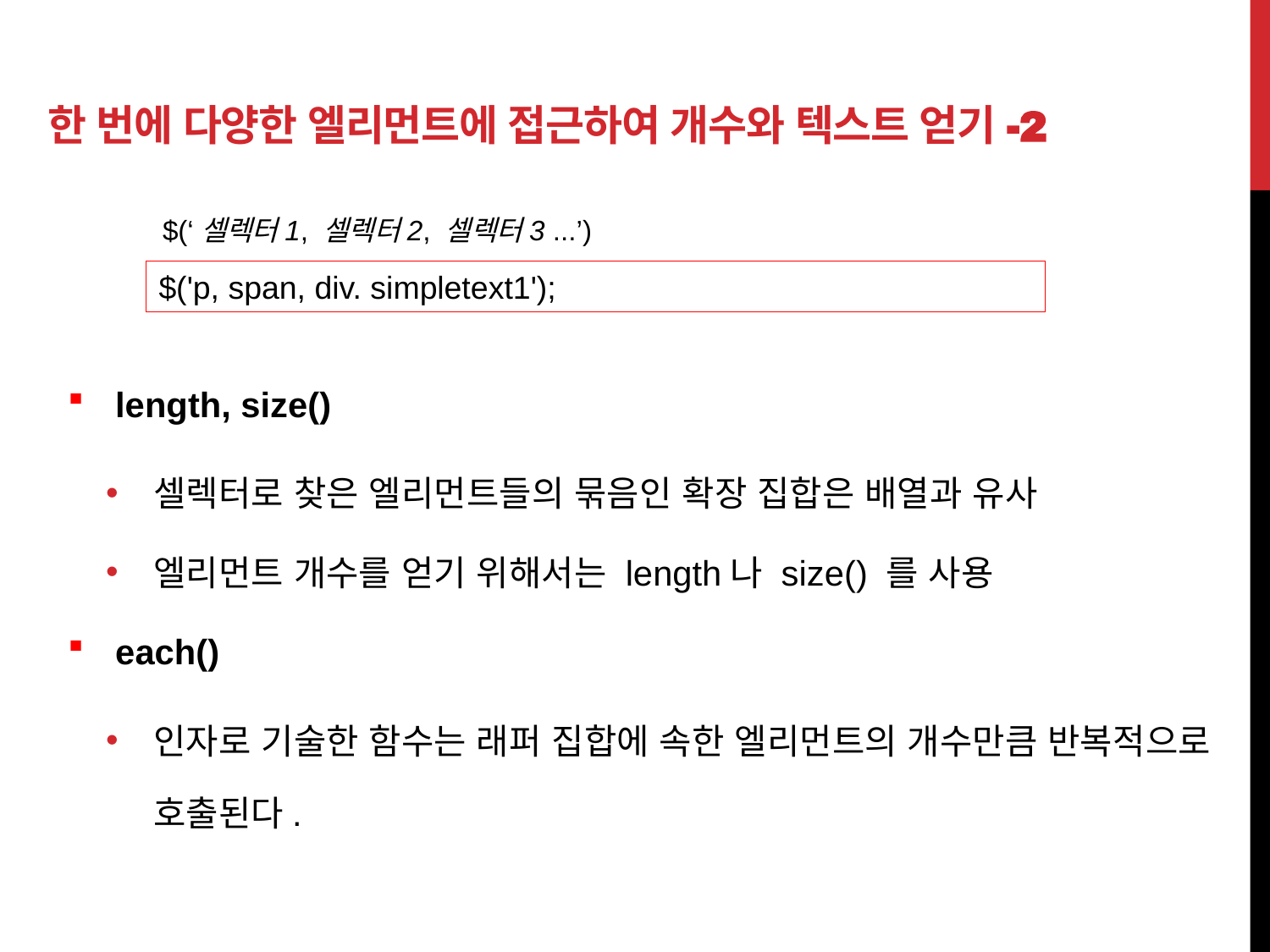

# 한 번에 다양한 엘리먼트에 접근하여 개수와 텍스트 얻기-2
$(‘셀렉터1, 셀렉터2, 셀렉터3 ...’)

$('p, span, div. simpletext1');
length, size()
셀렉터로 찾은 엘리먼트들의 묶음인 확장 집합은 배열과 유사
엘리먼트 개수를 얻기 위해서는 length나 size() 를 사용
each()
인자로 기술한 함수는 래퍼 집합에 속한 엘리먼트의 개수만큼 반복적으로 호출된다.